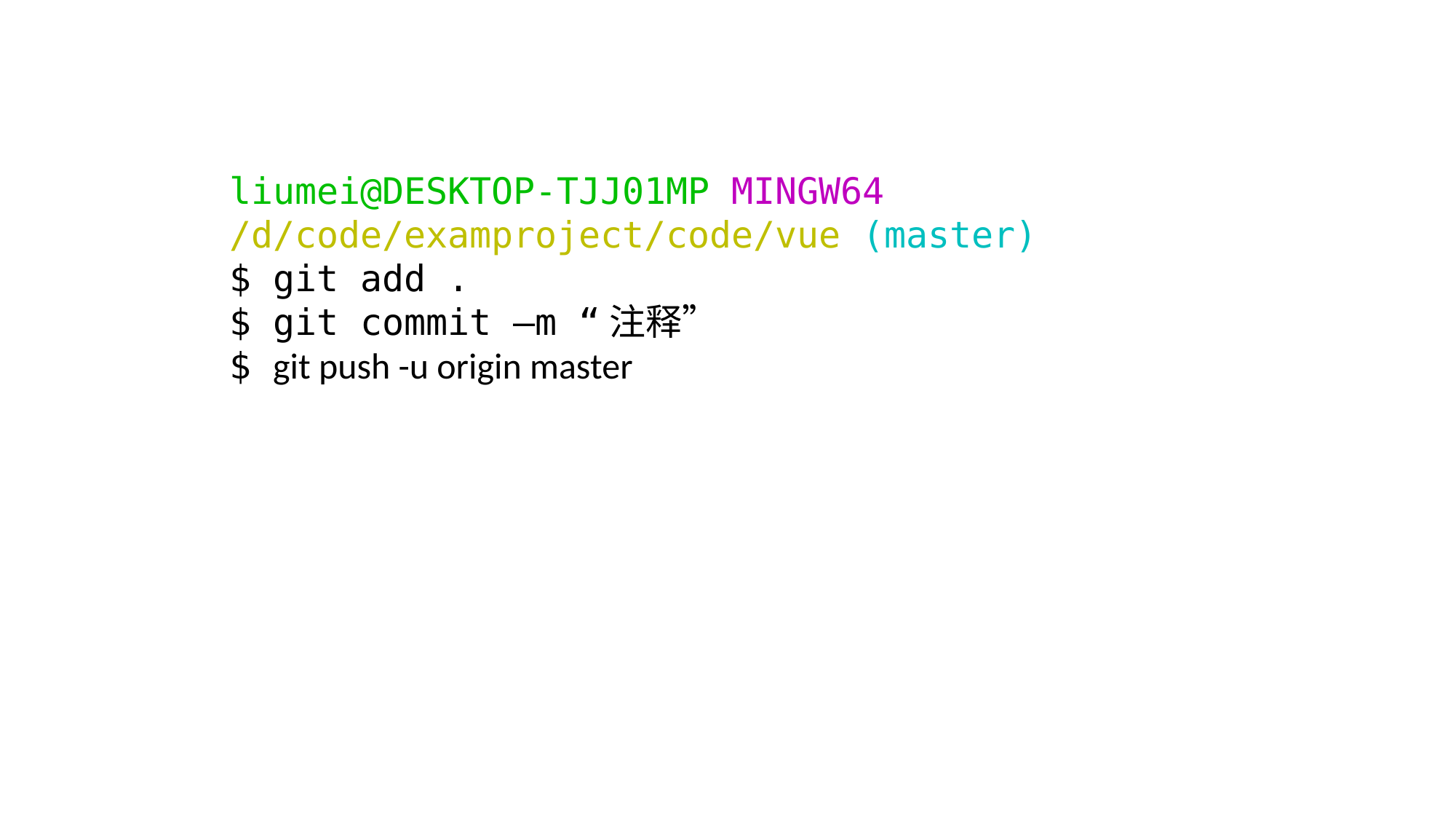

liumei@DESKTOP-TJJ01MP MINGW64 /d/code/examproject/code/vue (master)
$ git add .
$ git commit –m “注释”
$ git push -u origin master